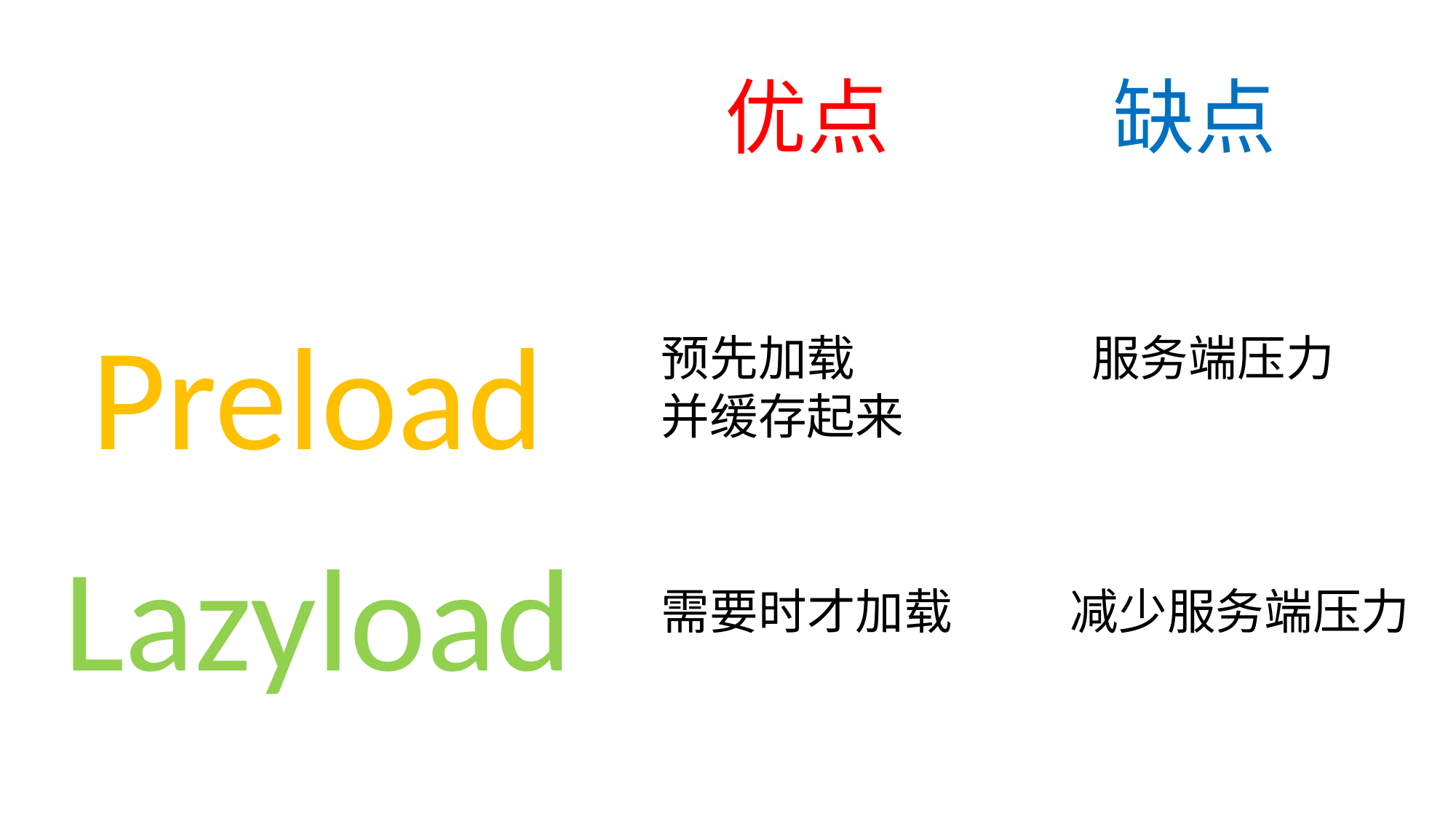

优点
缺点
Preload
服务端压力
预先加载
并缓存起来
Lazyload
减少服务端压力
需要时才加载